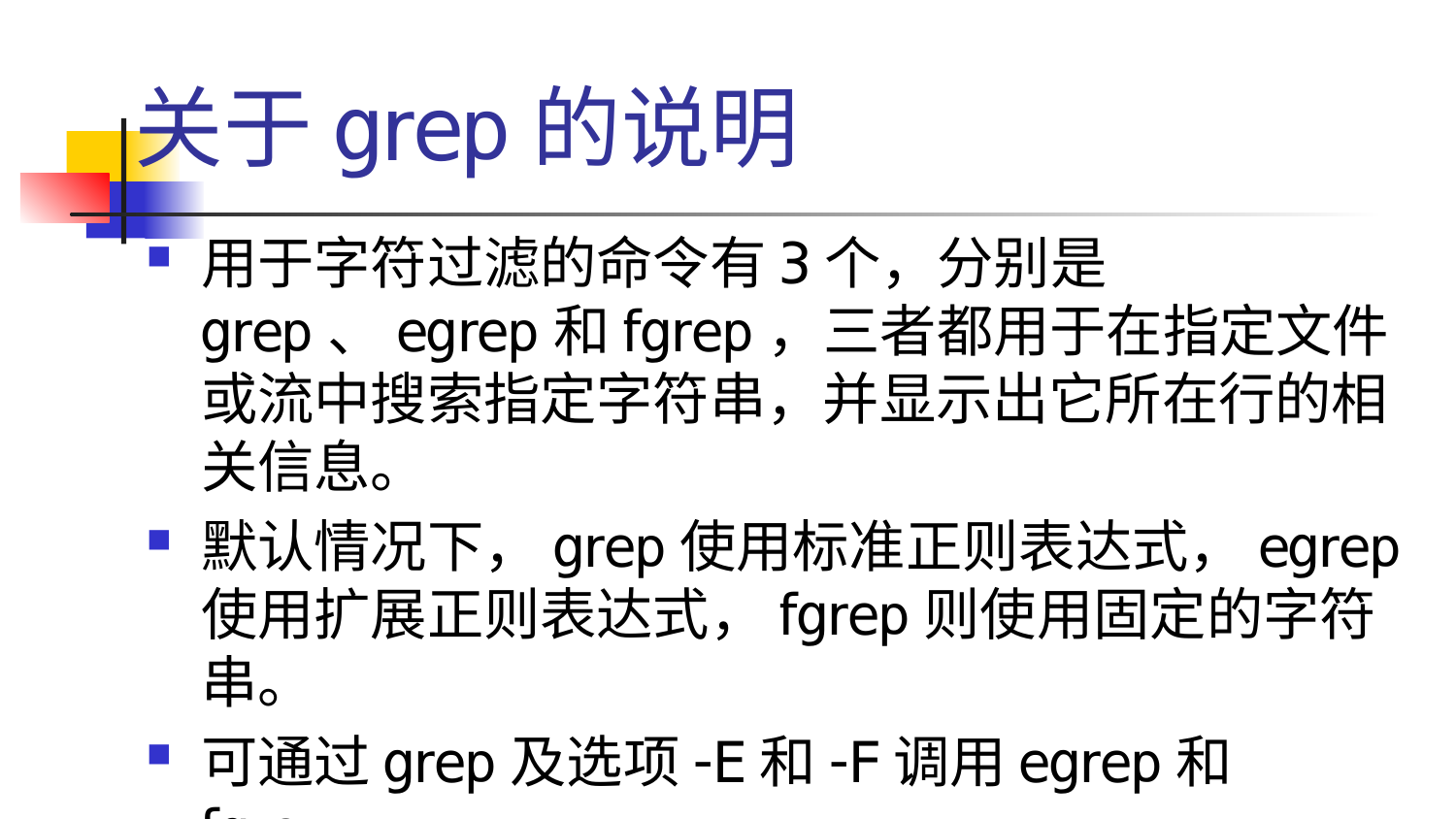

# 关于grep的说明
用于字符过滤的命令有3个，分别是grep、egrep和fgrep，三者都用于在指定文件或流中搜索指定字符串，并显示出它所在行的相关信息。
默认情况下，grep使用标准正则表达式，egrep使用扩展正则表达式，fgrep则使用固定的字符串。
可通过grep及选项-E和-F调用egrep和fgrep。